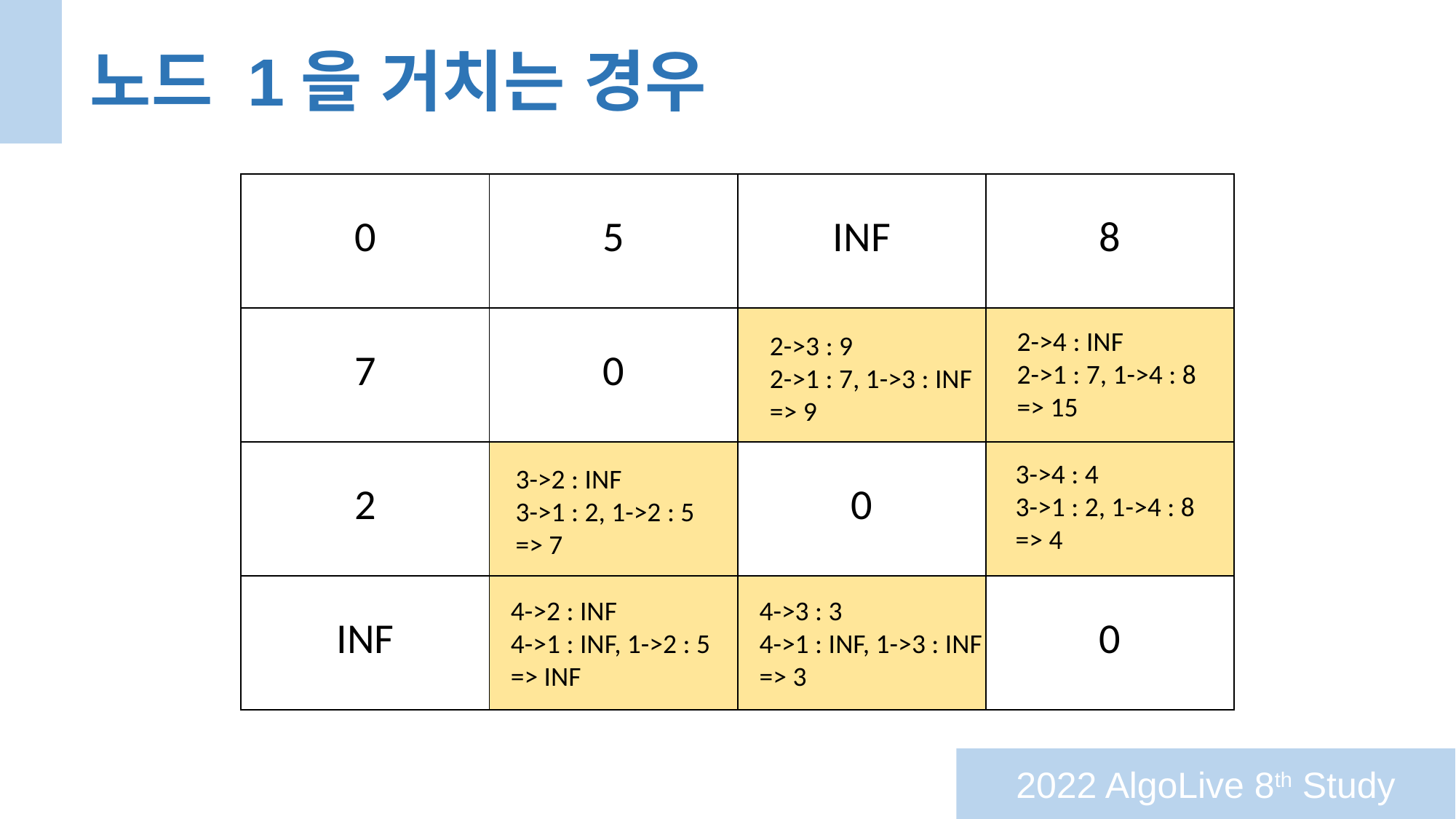

노드 1을 거치는 경우
| 0 | 5 | INF | 8 |
| --- | --- | --- | --- |
| 7 | 0 |  |  |
| 2 |  | 0 |  |
| INF |  |  | 0 |
2->4 : INF
2->1 : 7, 1->4 : 8
=> 15
2->3 : 9
2->1 : 7, 1->3 : INF
=> 9
3->4 : 4
3->1 : 2, 1->4 : 8
=> 4
3->2 : INF
3->1 : 2, 1->2 : 5
=> 7
4->2 : INF
4->1 : INF, 1->2 : 5
=> INF
4->3 : 3
4->1 : INF, 1->3 : INF
=> 3